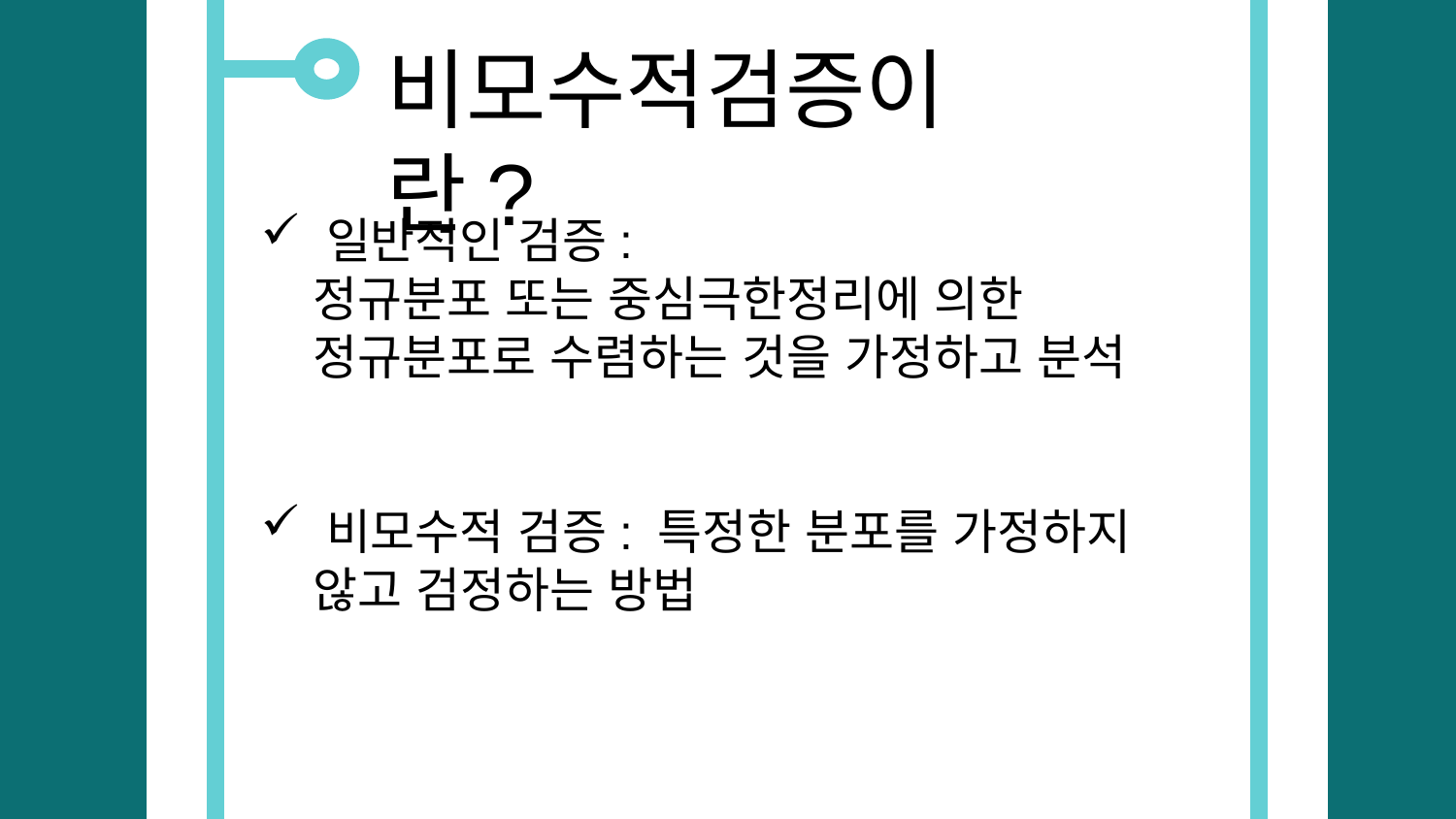

비모수적검증이란?
#

 일반적인 검증:
   정규분포 또는 중심극한정리에 의한
   정규분포로 수렴하는 것을 가정하고 분석

 비모수적 검증: 특정한 분포를 가정하지
   않고 검정하는 방법